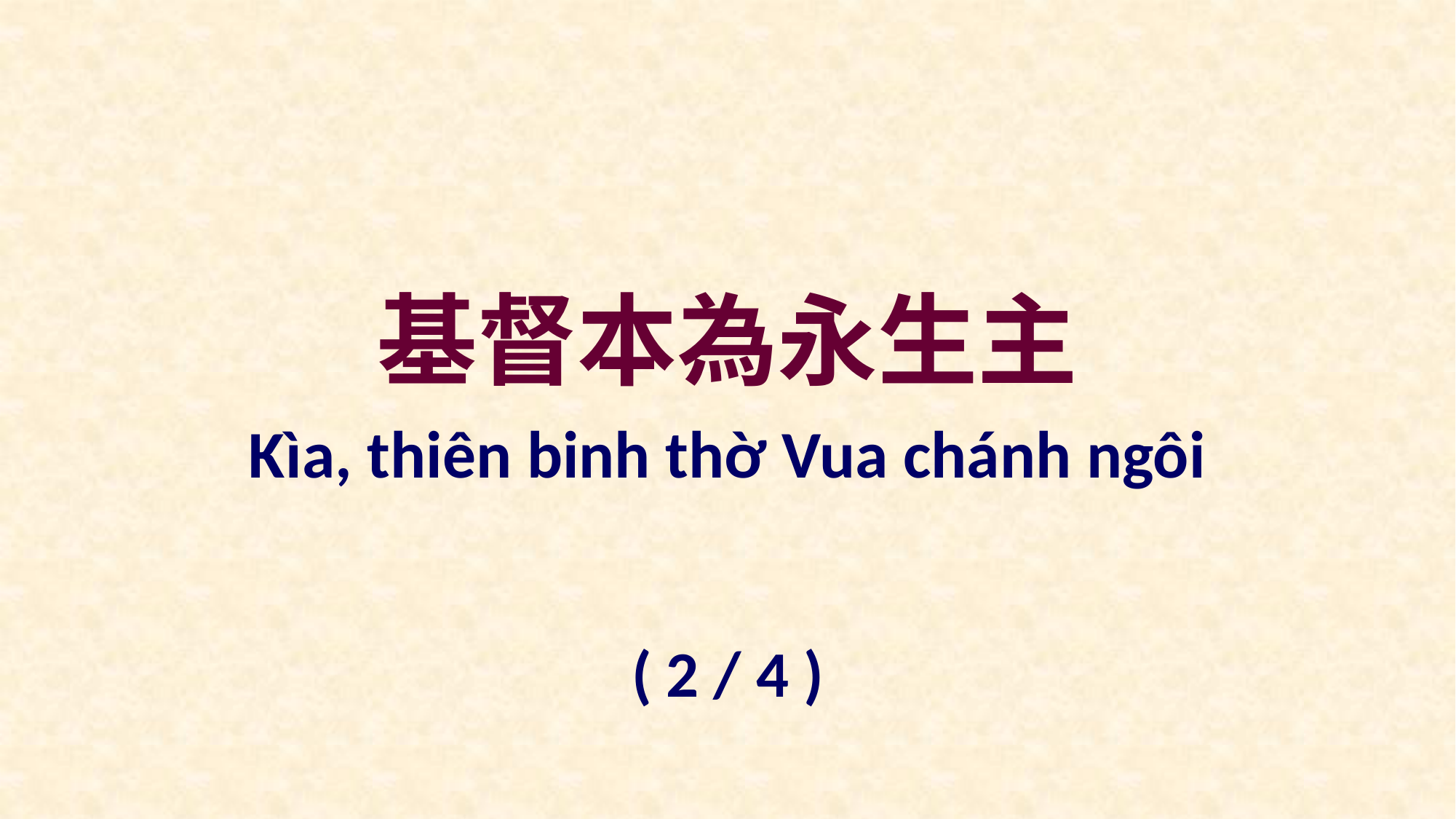

基督本為永生主
Kìa, thiên binh thờ Vua chánh ngôi
( 2 / 4 )